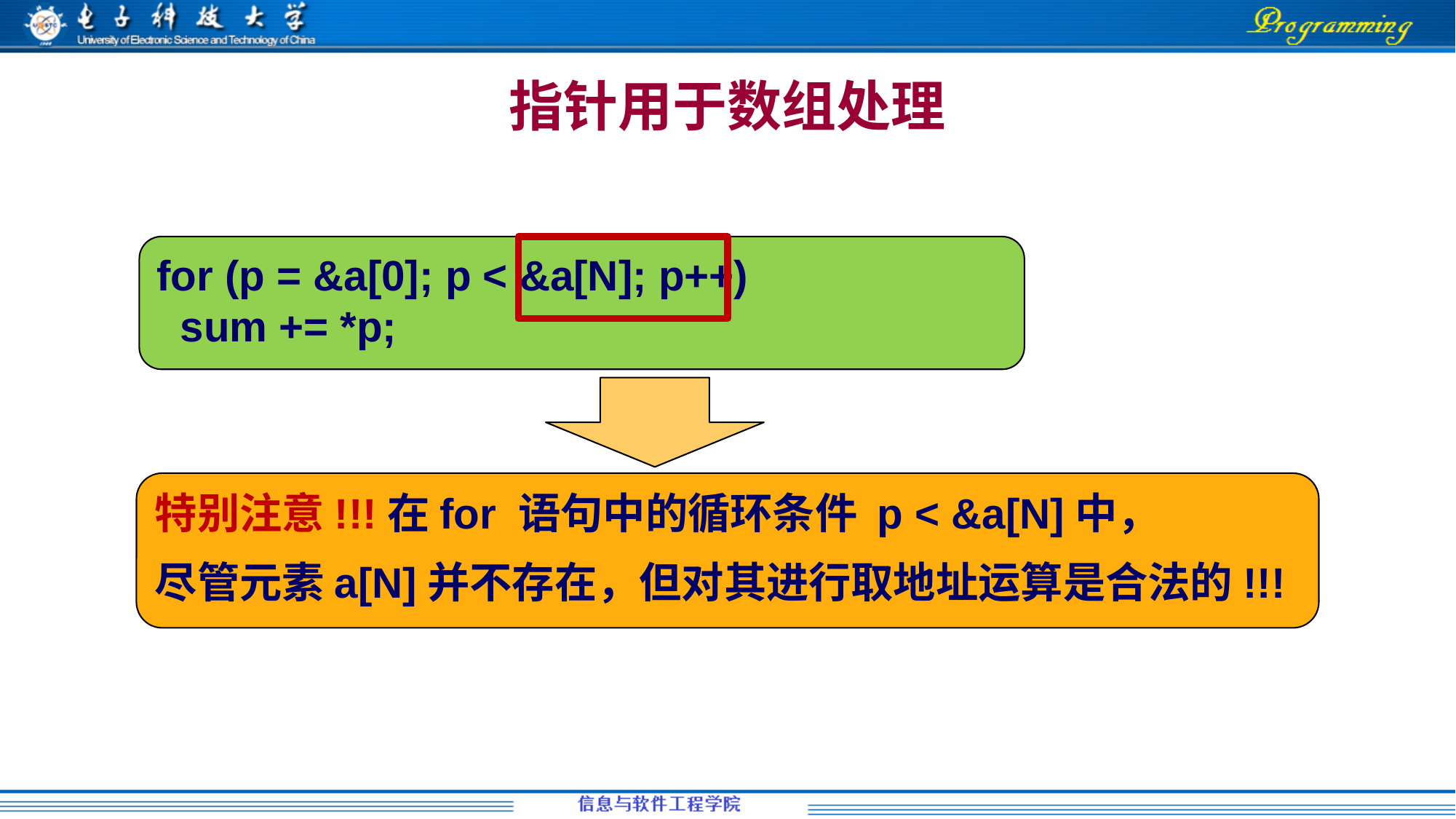

# 指针用于数组处理
for (p = &a[0]; p < &a[N]; p++)
  sum += *p;

特别注意!!!在for 语句中的循环条件 p < &a[N]中，
尽管元素a[N]并不存在，但对其进行取地址运算是合法的!!!